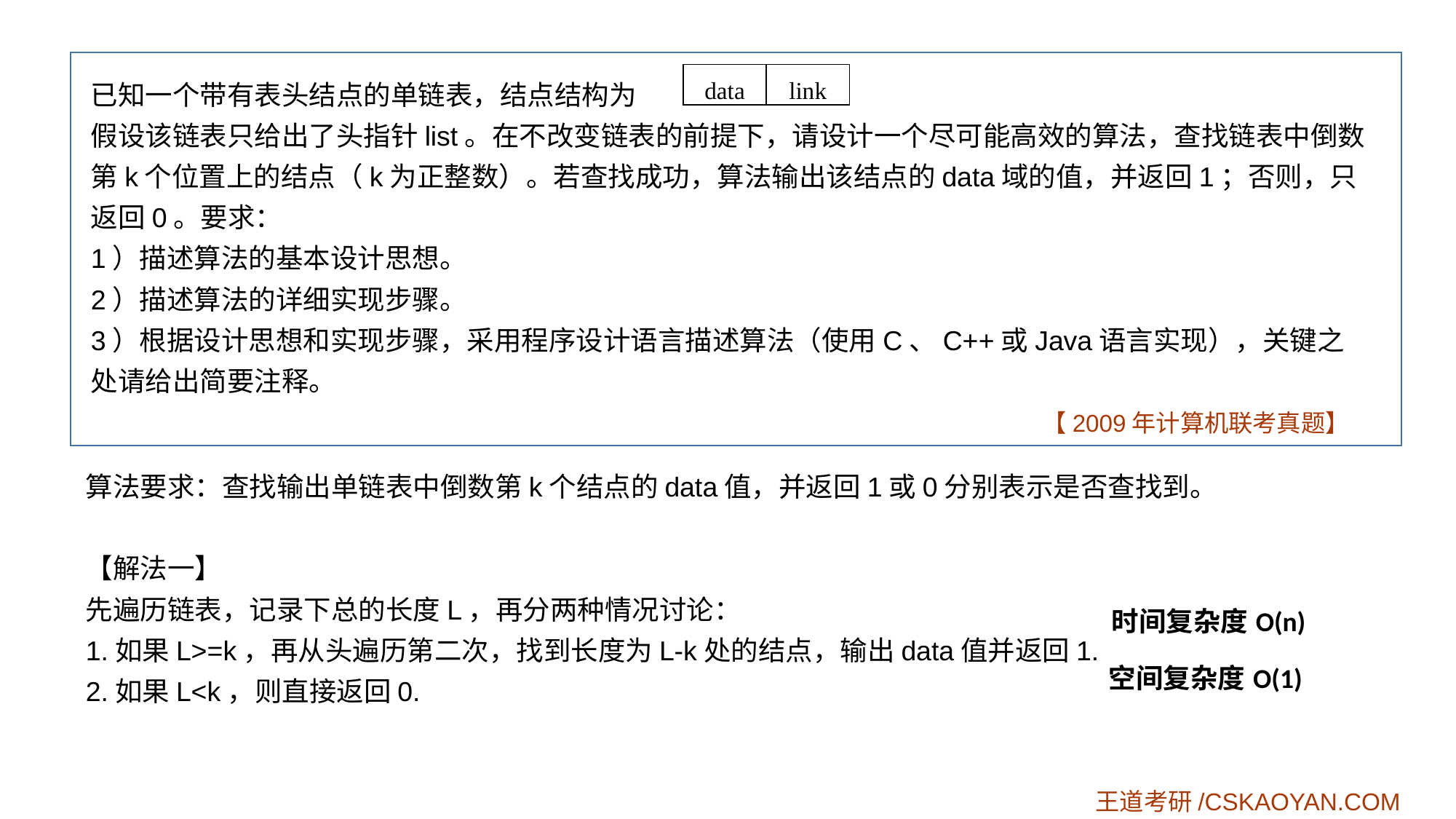

已知一个带有表头结点的单链表，结点结构为
假设该链表只给出了头指针list。在不改变链表的前提下，请设计一个尽可能高效的算法，查找链表中倒数第k个位置上的结点（k为正整数）。若查找成功，算法输出该结点的data域的值，并返回1；否则，只返回0。要求：
1）描述算法的基本设计思想。
2）描述算法的详细实现步骤。
3）根据设计思想和实现步骤，采用程序设计语言描述算法（使用C、C++或Java语言实现），关键之处请给出简要注释。
								   	     【2009年计算机联考真题】
| data | link |
| --- | --- |
算法要求：查找输出单链表中倒数第k个结点的data值，并返回1或0分别表示是否查找到。

【解法一】
先遍历链表，记录下总的长度L，再分两种情况讨论：
1.如果L>=k，再从头遍历第二次，找到长度为L-k处的结点，输出data值并返回1.
2.如果L<k，则直接返回0.

| 时间复杂度O(n) |
| --- |
| 空间复杂度O(1) |
王道考研/CSKAOYAN.COM